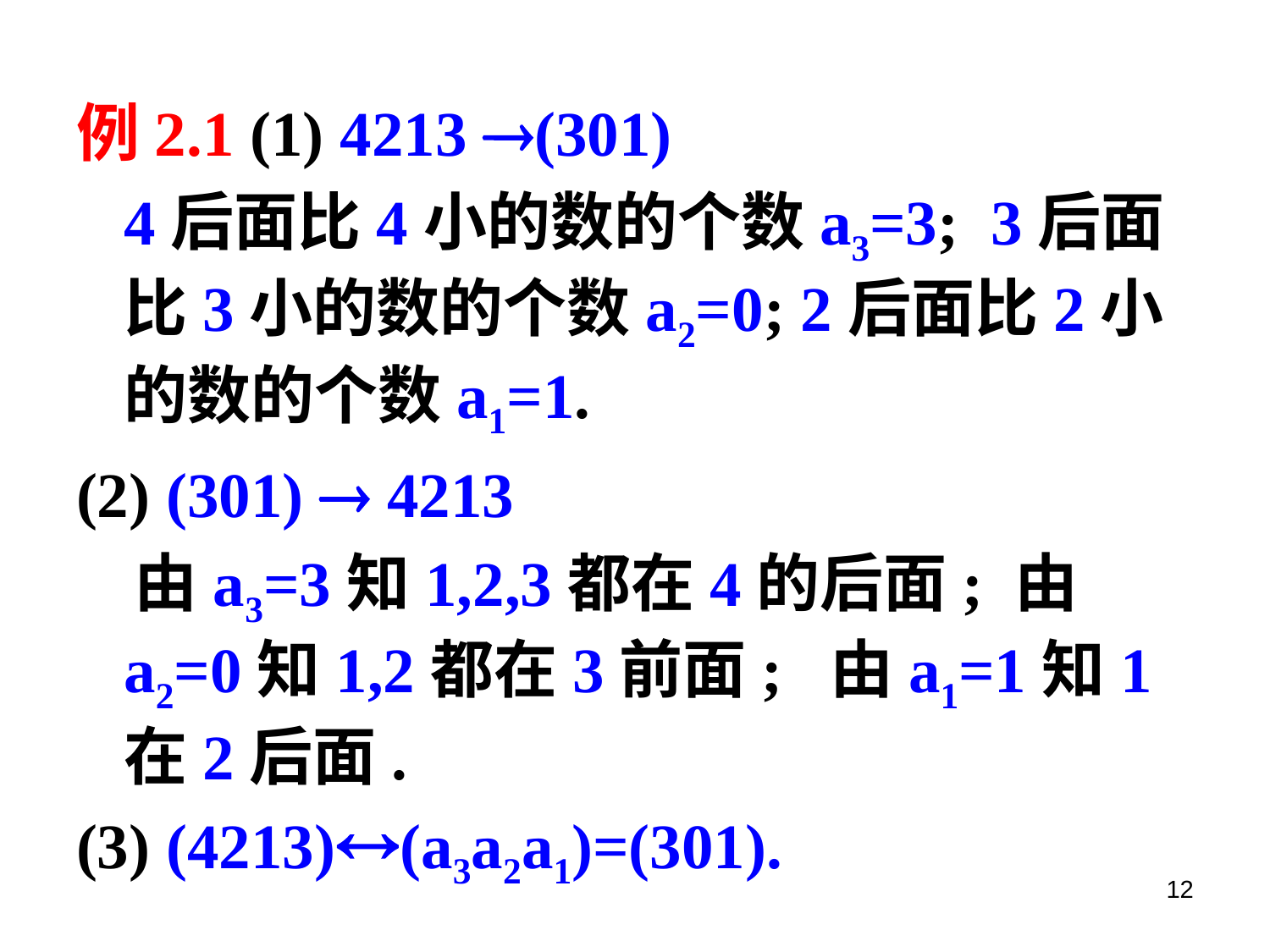

例2.1 (1) 4213 →(301)
   4后面比4小的数的个数a3=3;  3后面比3小的数的个数a2=0; 2后面比2小的数的个数a1=1.
(2) (301) → 4213
   由a3=3知1,2,3都在4的后面; 由a2=0知1,2都在3前面;  由a1=1知1在2后面.
(3) (4213)↔(a3a2a1)=(301).
12